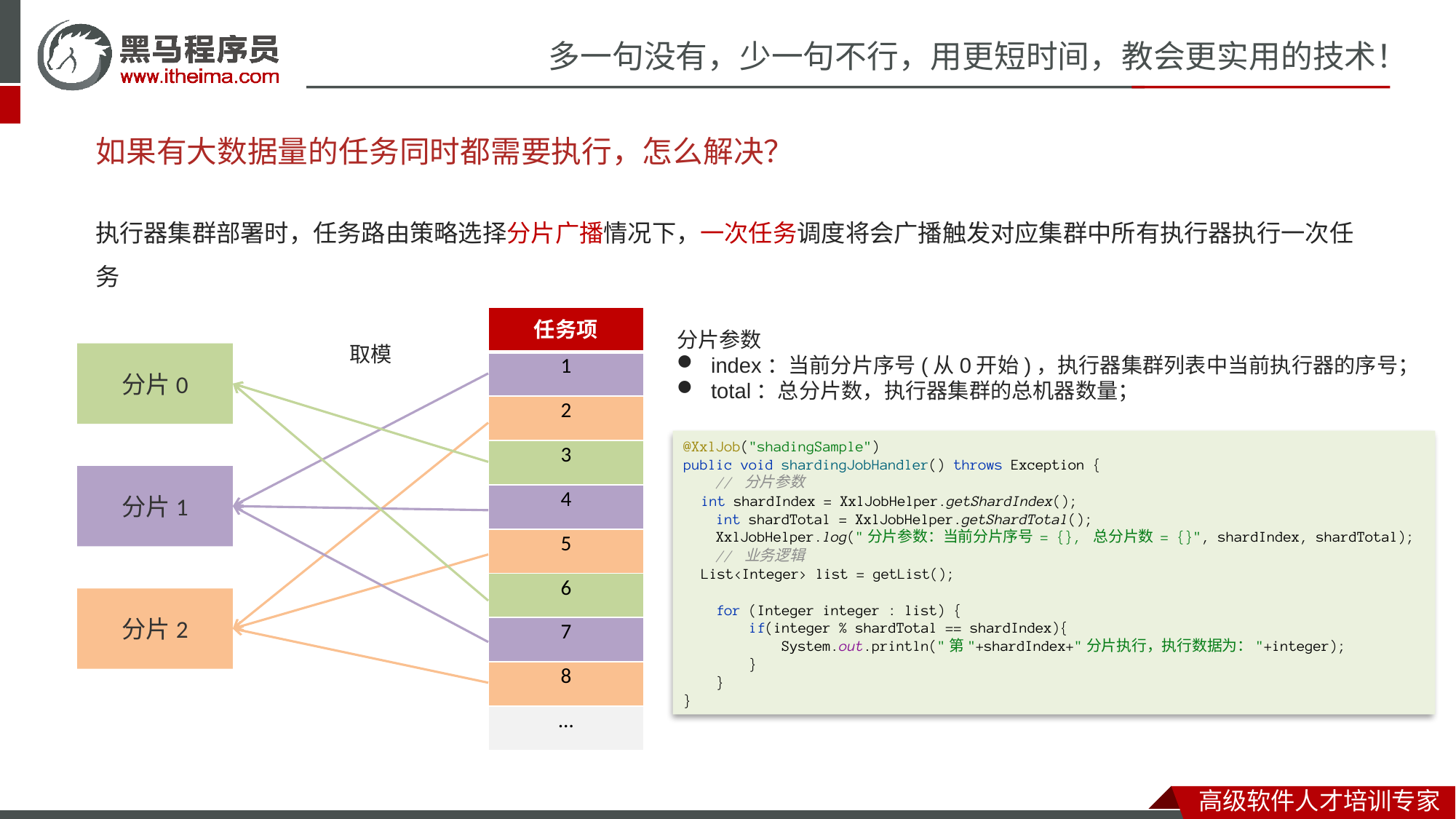

# 如果有大数据量的任务同时都需要执行，怎么解决？
执行器集群部署时，任务路由策略选择分片广播情况下，一次任务调度将会广播触发对应集群中所有执行器执行一次任务
| 任务项 |
| --- |
| 1 |
| 2 |
| 3 |
| 4 |
| 5 |
| 6 |
| 7 |
| 8 |
| … |
分片参数
index：当前分片序号(从0开始)，执行器集群列表中当前执行器的序号；
total：总分片数，执行器集群的总机器数量；
取模
分片0
@XxlJob("shadingSample")
public void shardingJobHandler() throws Exception {
    // 分片参数
    int shardIndex = XxlJobHelper.getShardIndex();
    int shardTotal = XxlJobHelper.getShardTotal();
    XxlJobHelper.log("分片参数：当前分片序号 = {}, 总分片数 = {}", shardIndex, shardTotal);
    // 业务逻辑
    List<Integer> list = getList();
    for (Integer integer : list) {
        if(integer % shardTotal == shardIndex){
            System.out.println("第"+shardIndex+"分片执行，执行数据为："+integer);
        }
    }
}
分片1
分片2